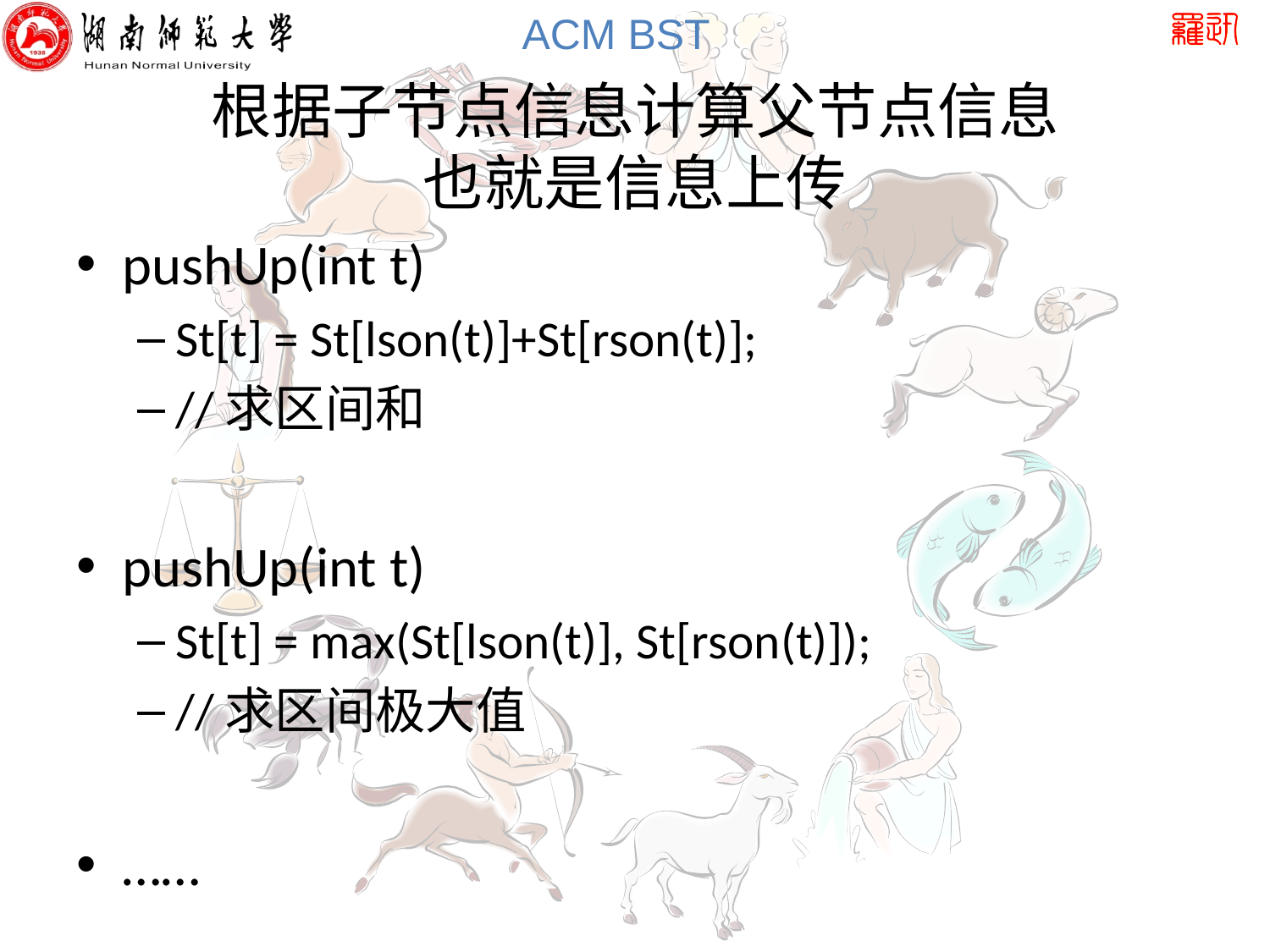

# 根据子节点信息计算父节点信息 也就是信息上传
pushUp(int t)
St[t] = St[lson(t)]+St[rson(t)];
//求区间和

pushUp(int t)
St[t] = max(St[lson(t)], St[rson(t)]);
//求区间极大值

……